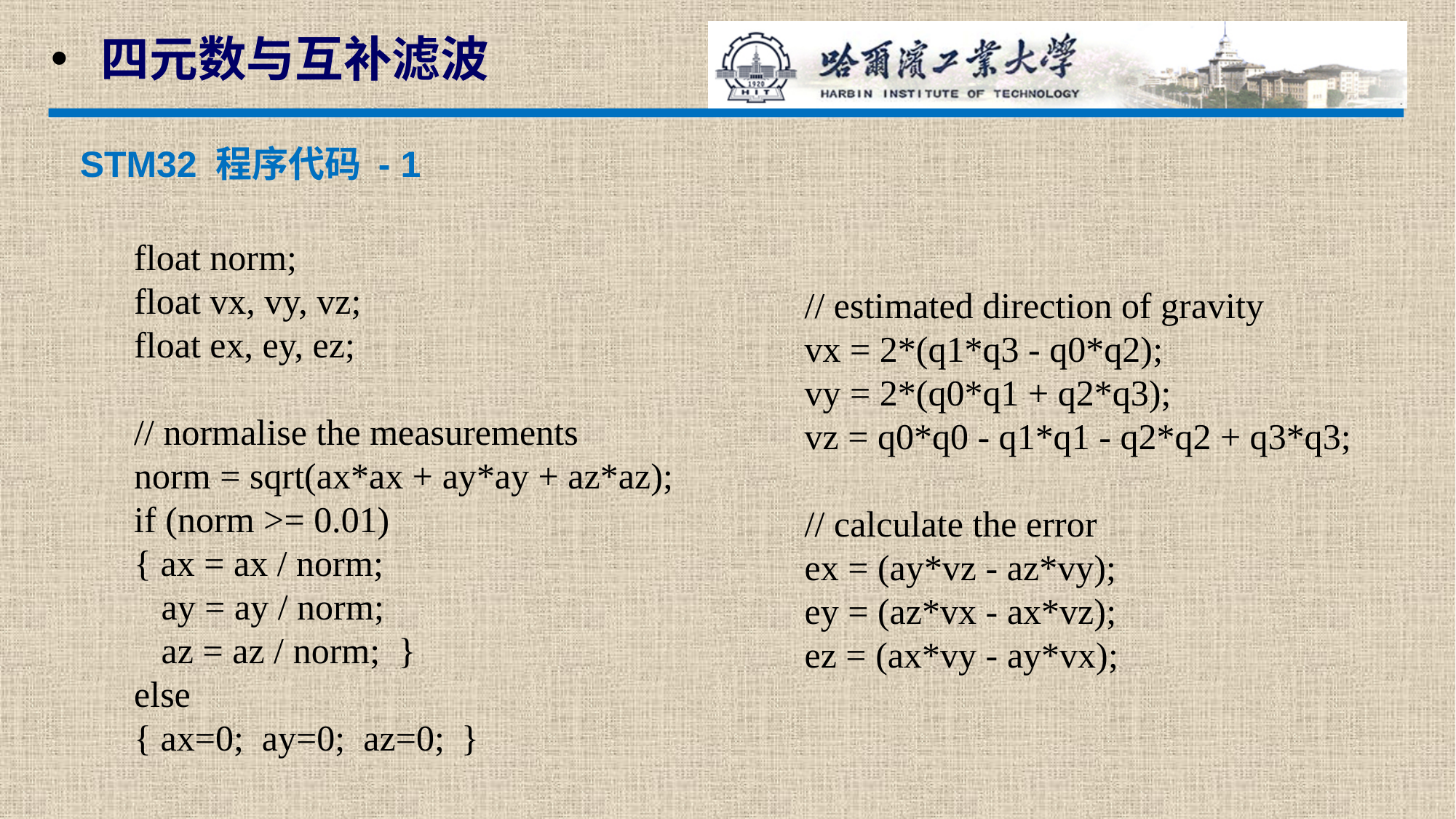

四元数与互补滤波
STM32 程序代码 - 1
	float norm;
	float vx, vy, vz;
	float ex, ey, ez;

	// normalise the measurements
	norm = sqrt(ax*ax + ay*ay + az*az);
	if (norm >= 0.01)
	{ ax = ax / norm;
	   ay = ay / norm;
	   az = az / norm;  }
	else
	{ ax=0;  ay=0;  az=0;	}
	// estimated direction of gravity
	vx = 2*(q1*q3 - q0*q2);
	vy = 2*(q0*q1 + q2*q3);
	vz = q0*q0 - q1*q1 - q2*q2 + q3*q3;

	// calculate the error
	ex = (ay*vz - az*vy);
	ey = (az*vx - ax*vz);
	ez = (ax*vy - ay*vx);